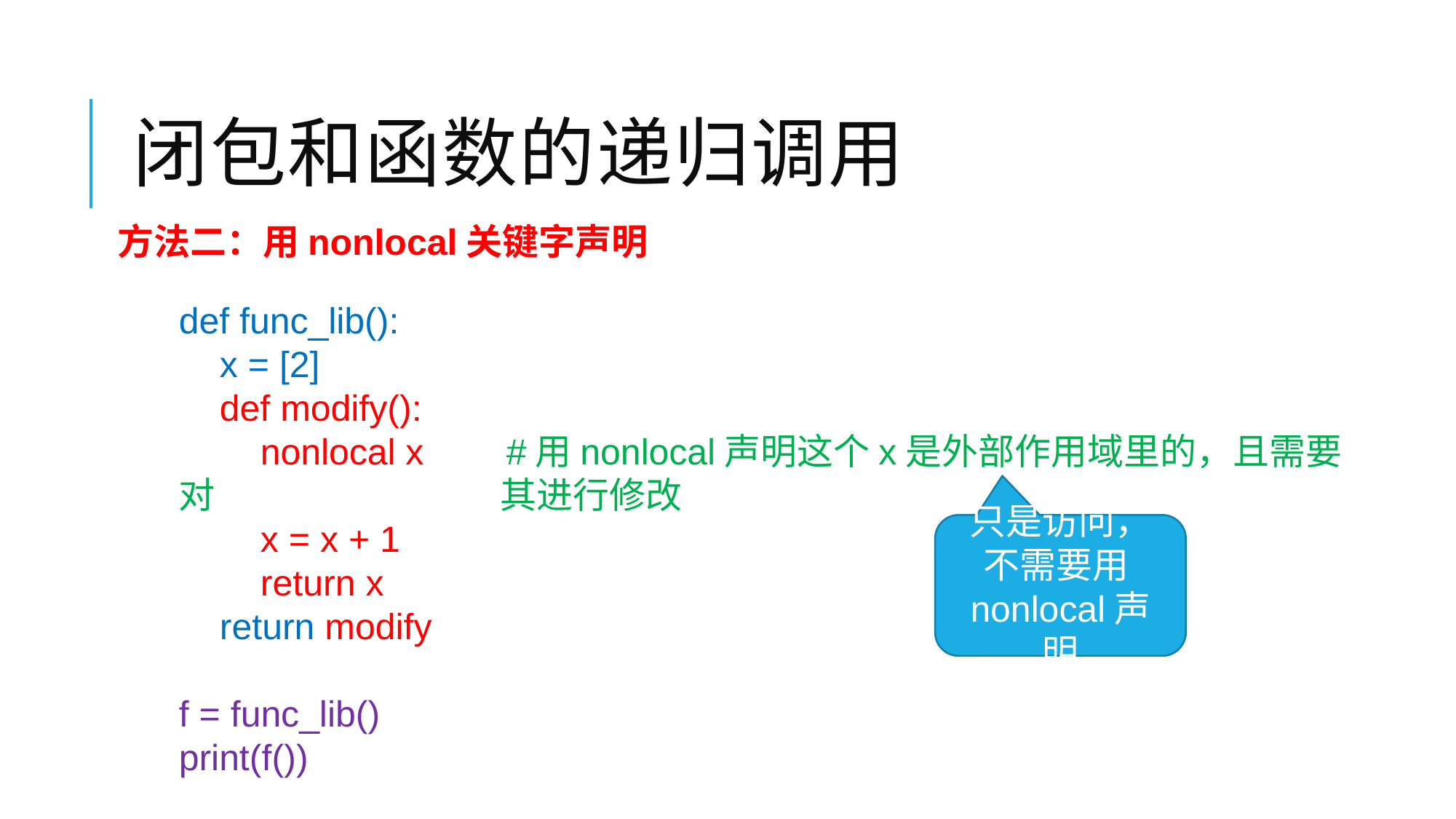

# 闭包和函数的递归调用
方法二：用nonlocal关键字声明
def func_lib():
    x = [2]
    def modify():
        nonlocal x		#用nonlocal声明这个x是外部作用域里的，且需要对	其进行修改
        x = x + 1
        return x
    return modify

f = func_lib()
print(f())
只是访问，不需要用nonlocal声明